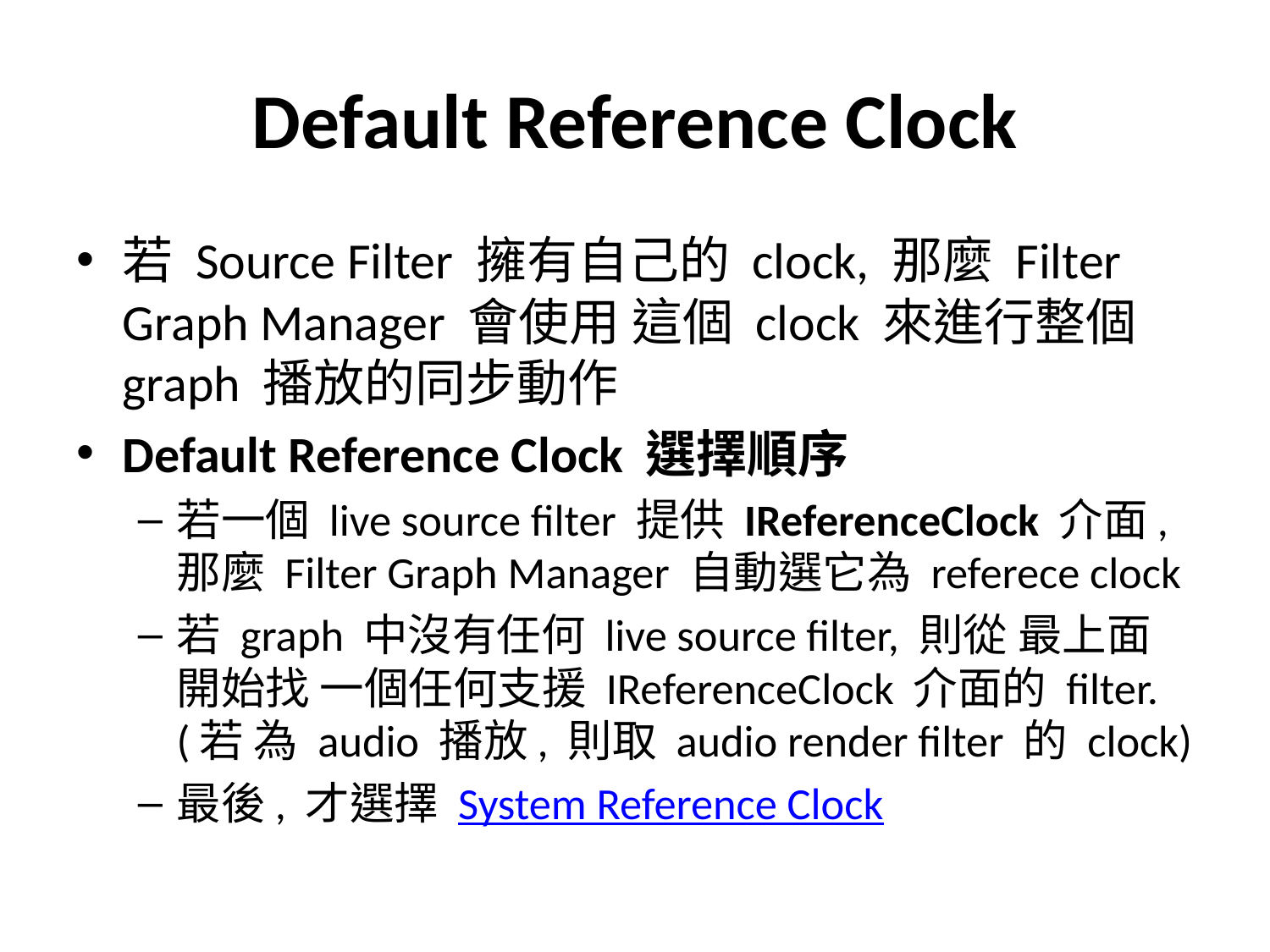

# Default Reference Clock
若 Source Filter 擁有自己的 clock, 那麼 Filter Graph Manager 會使用 這個 clock 來進行整個 graph 播放的同步動作
Default Reference Clock 選擇順序
若一個 live source filter 提供 IReferenceClock 介面, 那麼 Filter Graph Manager 自動選它為 referece clock
若 graph 中沒有任何 live source filter, 則從 最上面開始找 一個任何支援 IReferenceClock 介面的 filter. (若 為 audio 播放, 則取 audio render filter 的 clock)
最後, 才選擇 System Reference Clock